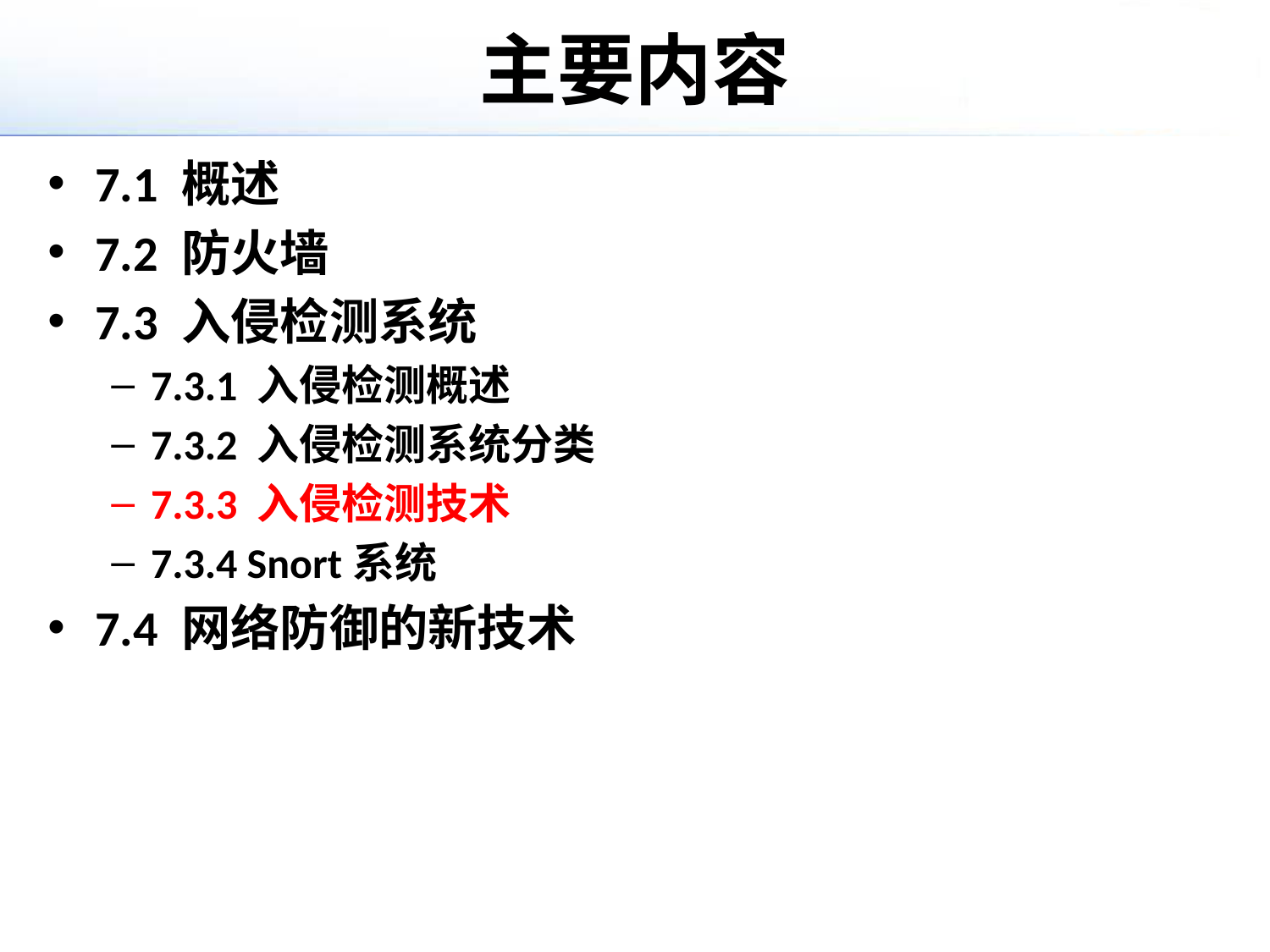

# 主要内容
7.1 概述
7.2 防火墙
7.3 入侵检测系统
7.3.1 入侵检测概述
7.3.2 入侵检测系统分类
7.3.3 入侵检测技术
7.3.4 Snort系统
7.4 网络防御的新技术